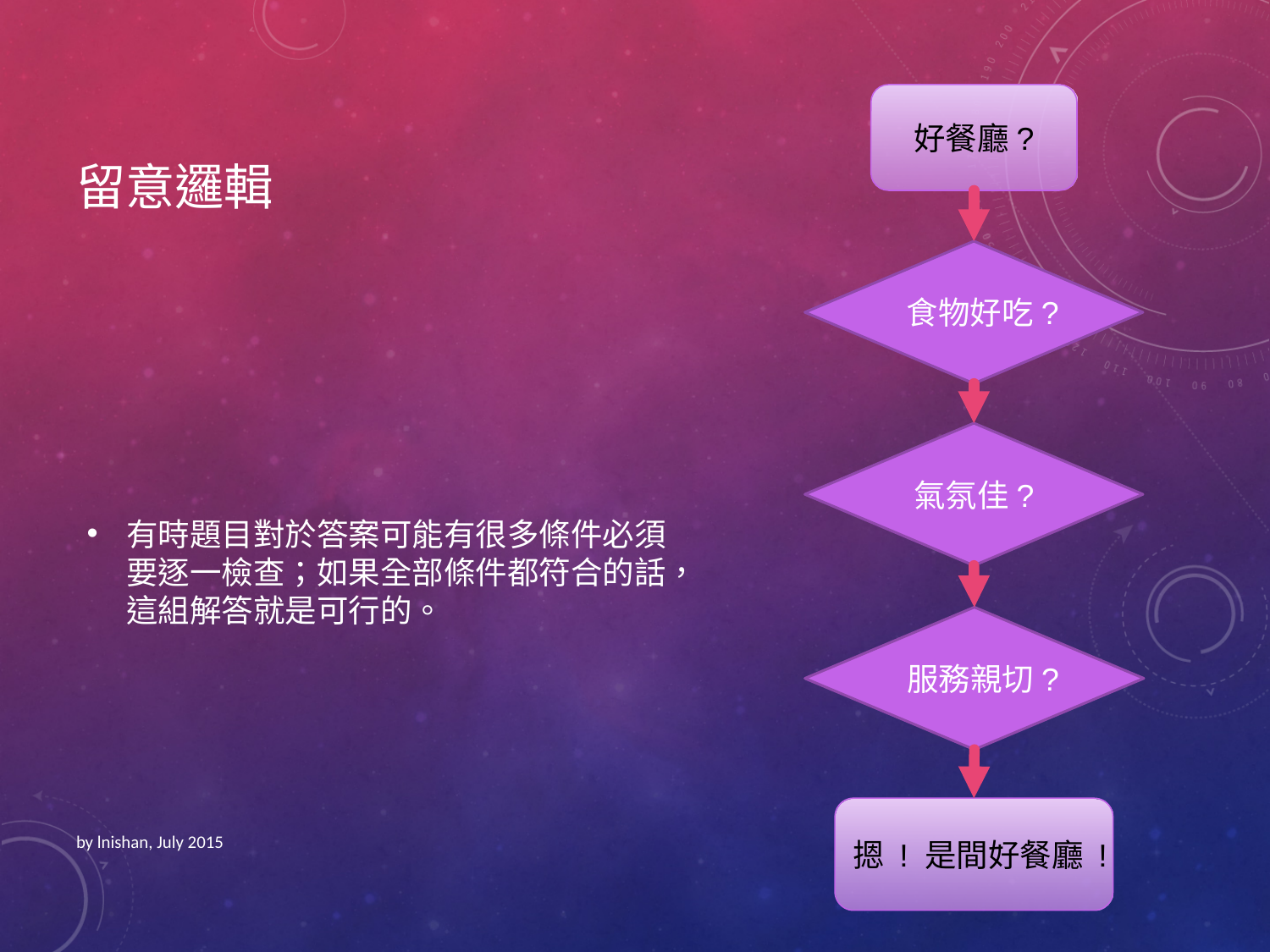

# 留意邏輯
好餐廳?
食物好吃?
有時題目對於答案可能有很多條件必須要逐一檢查；如果全部條件都符合的話，這組解答就是可行的。
氣氛佳?
服務親切?
摁 ! 是間好餐廳 !
by lnishan, July 2015